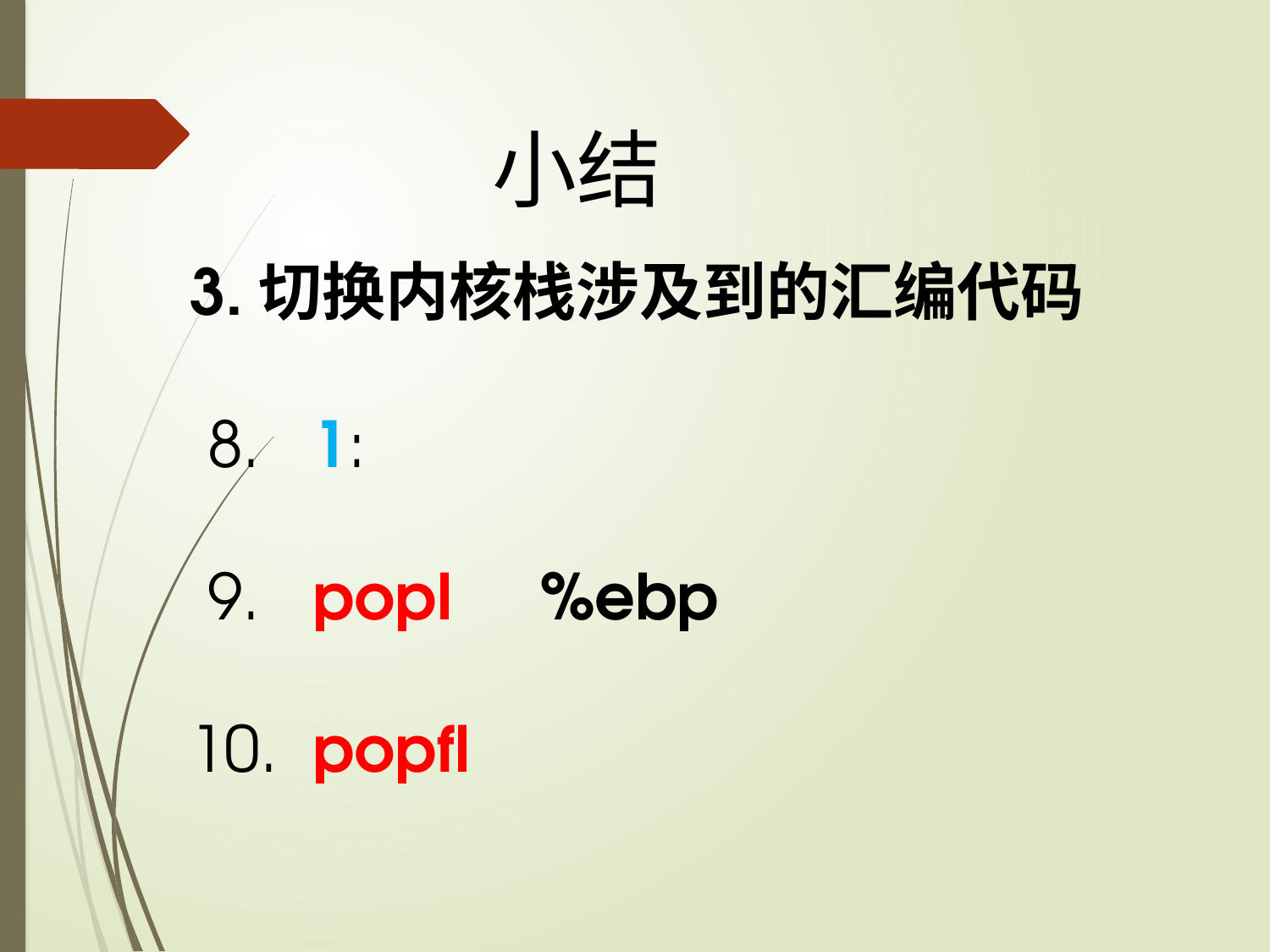

小结
3.切换内核栈涉及到的汇编代码

 8.   1:

 9.   popl     %ebp

10.  popfl